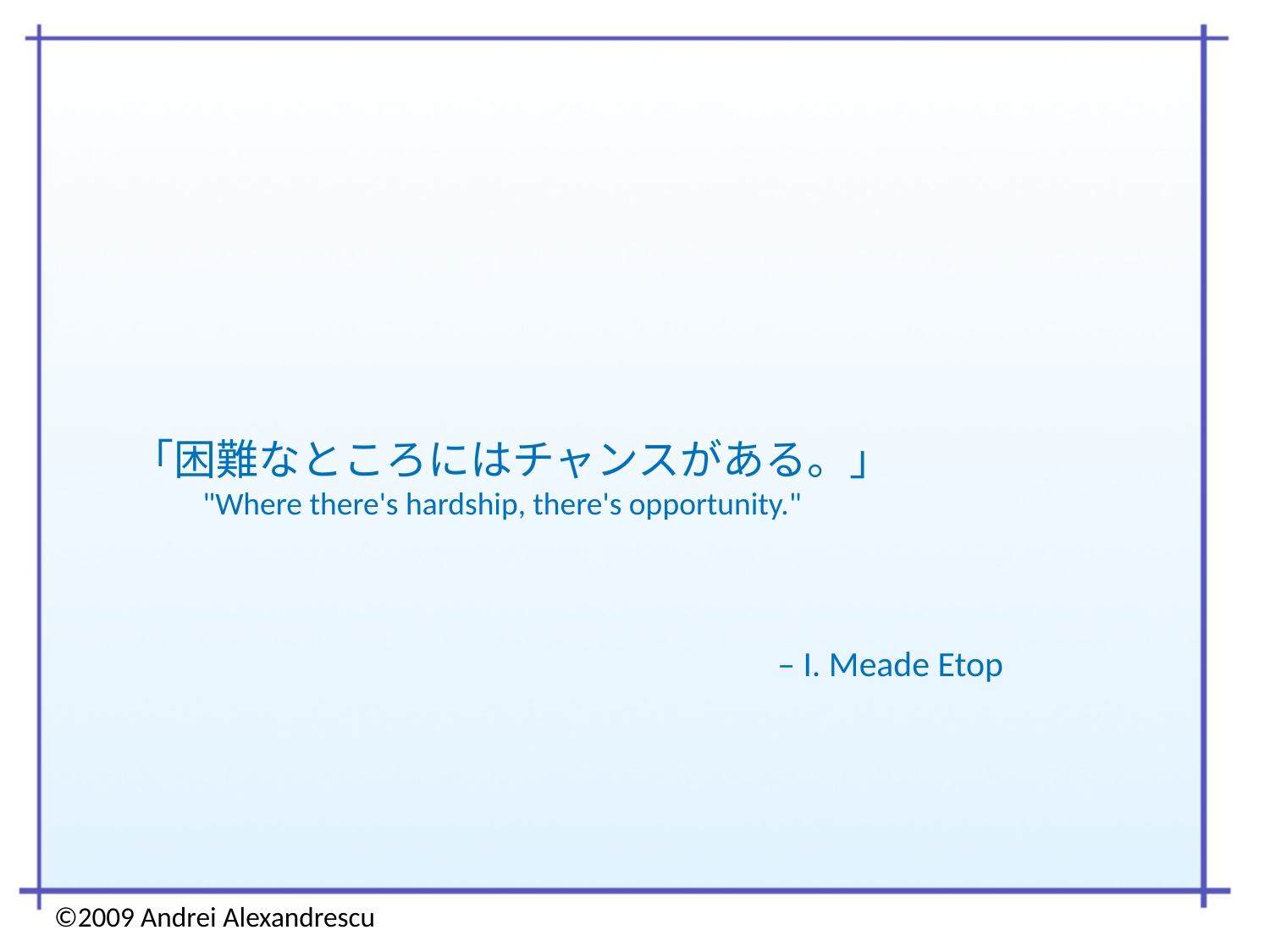

「困難なところにはチャンスがある。」
　　"Where there's hardship, there's opportunity."
– I. Meade Etop
©2009 Andrei Alexandrescu